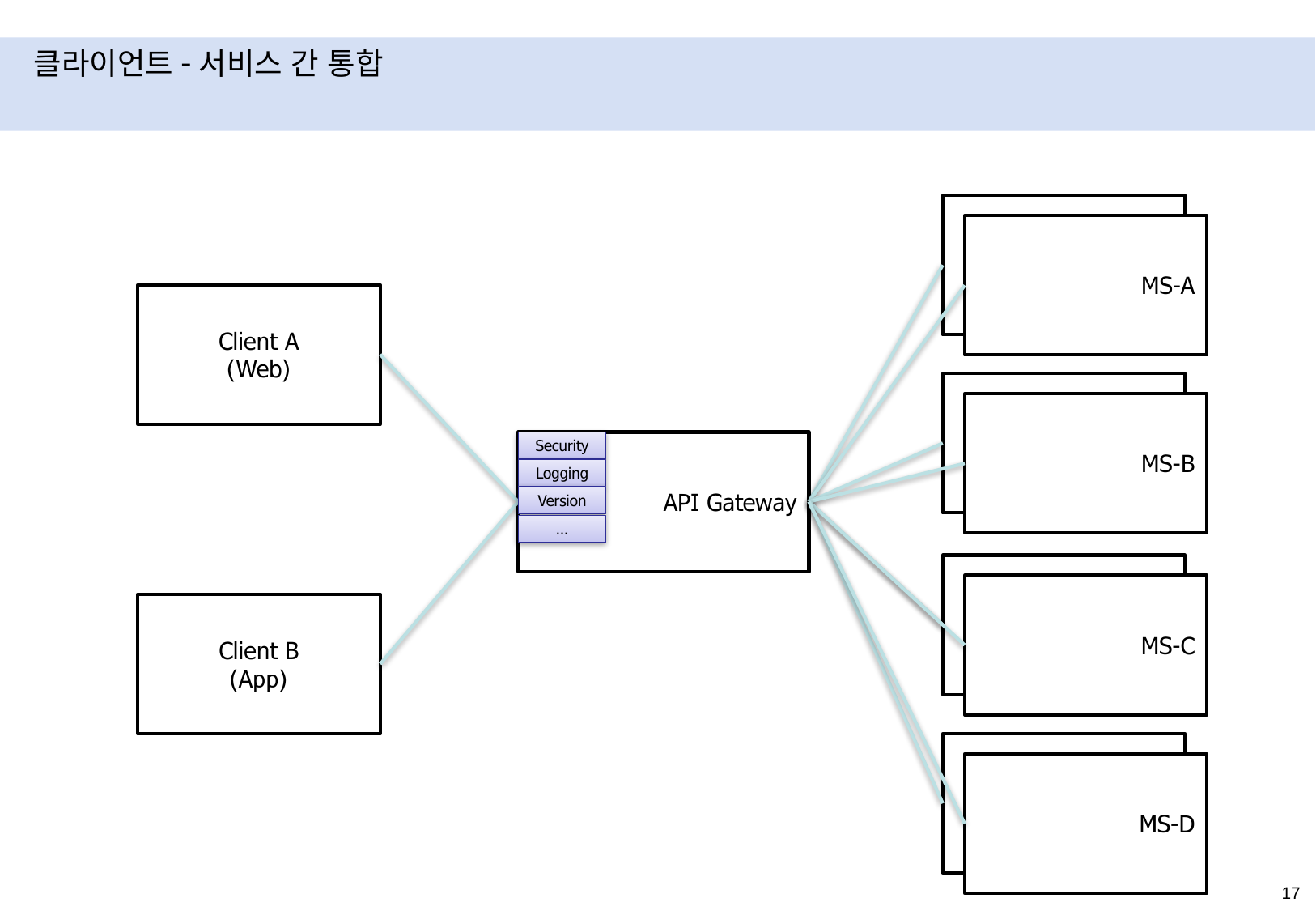

# 클라이언트-서비스 간 통합
MS-A
MS-A
Client A
(Web)
MS-A
MS-B
API Gateway
Security
Logging
Version
…
MS-A
MS-C
Client B
(App)
MS-A
MS-D